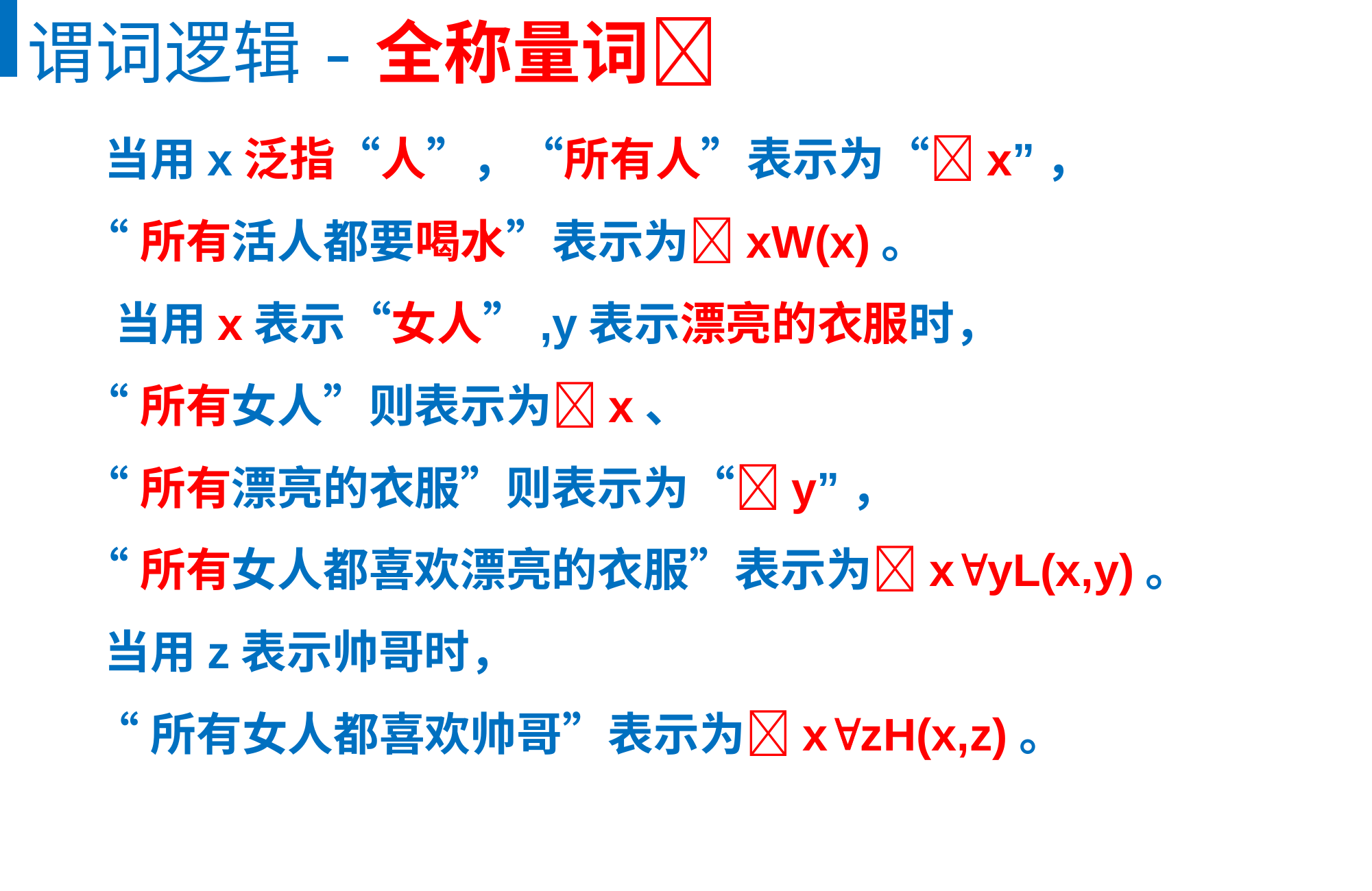

谓词逻辑-全称量词∀
   当用x泛指“人”，“所有人”表示为“∀x”，
  “所有活人都要喝水”表示为∀xW(x)。
    当用x表示“女人”,y表示漂亮的衣服时，
  “所有女人”则表示为∀x、
  “所有漂亮的衣服”则表示为“∀y”，
  “所有女人都喜欢漂亮的衣服”表示为∀x∀yL(x,y)。
   当用z表示帅哥时，
   “所有女人都喜欢帅哥”表示为∀x∀zH(x,z)。